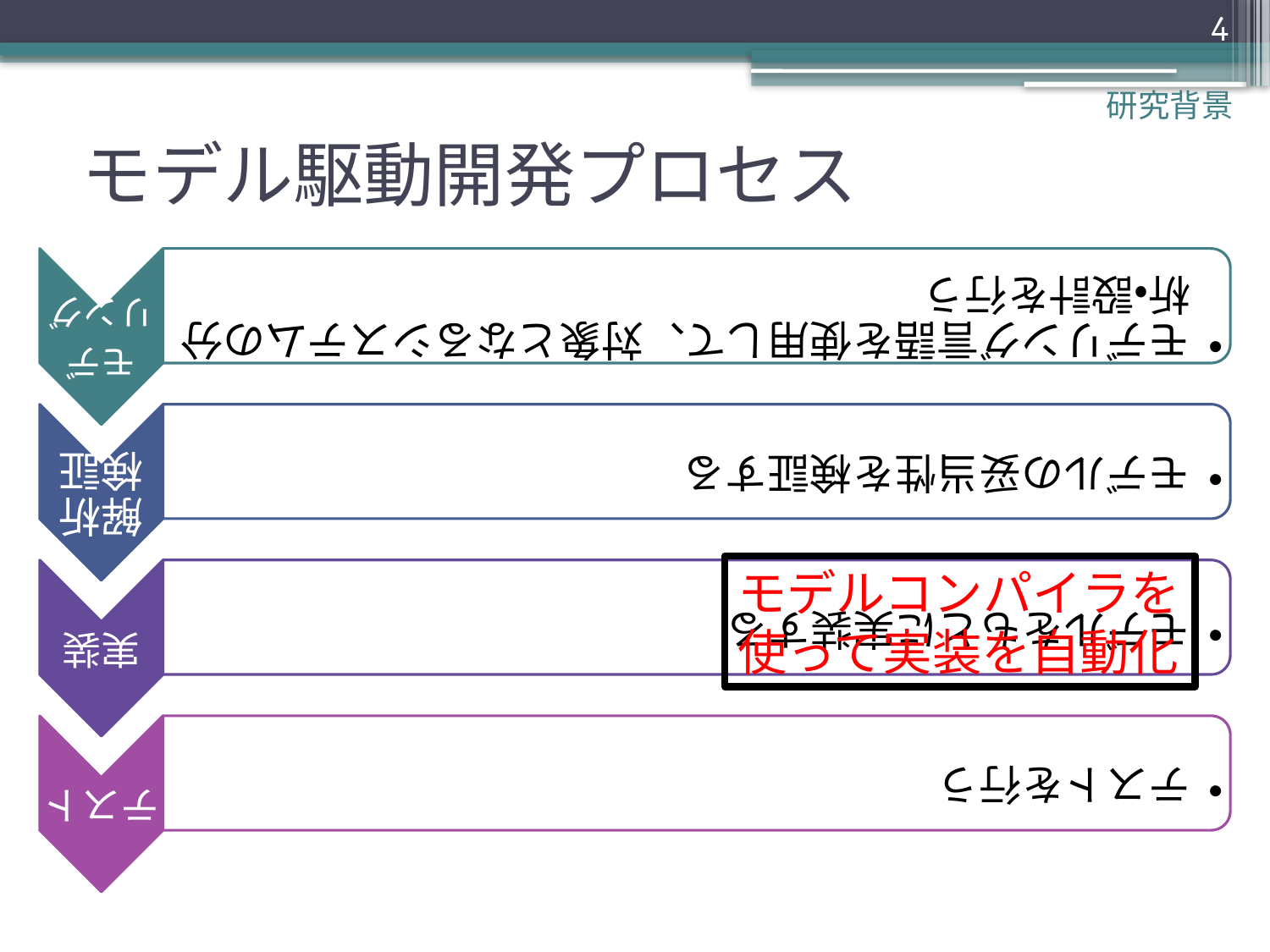

4
研究背景
# モデル駆動開発プロセス
モデ
リング
モデリング言語を使用して、対象となるシステムの分析・設計を行う
解析検証
モデルの妥当性を検証する
実装
モデルをもとに実装する
テスト
テストを行う
モデルコンパイラを
使って実装を自動化